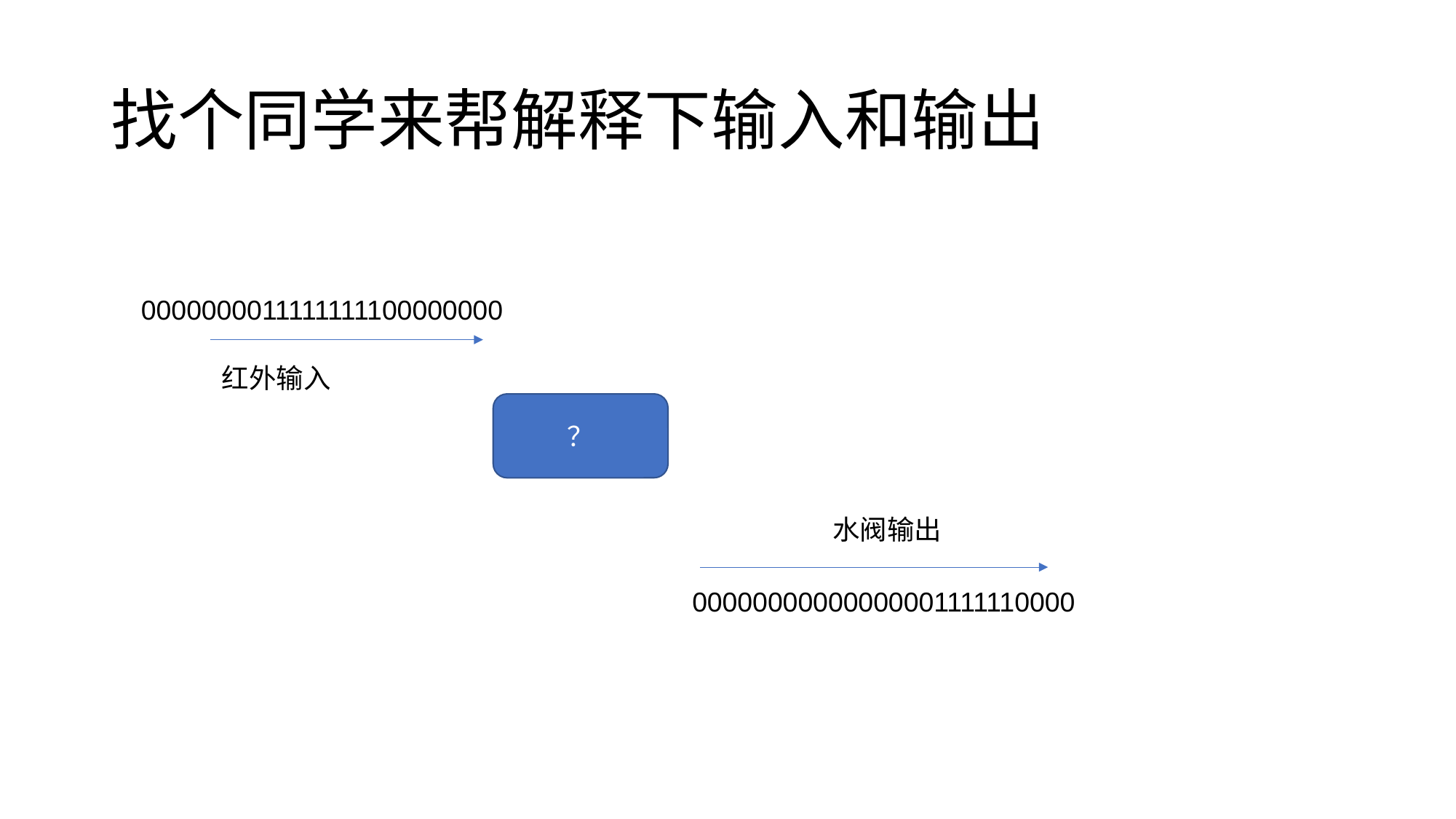

# 找个同学来帮解释下输入和输出

0000000011111111100000000
红外输入
？
水阀输出
00000000000000001111110000